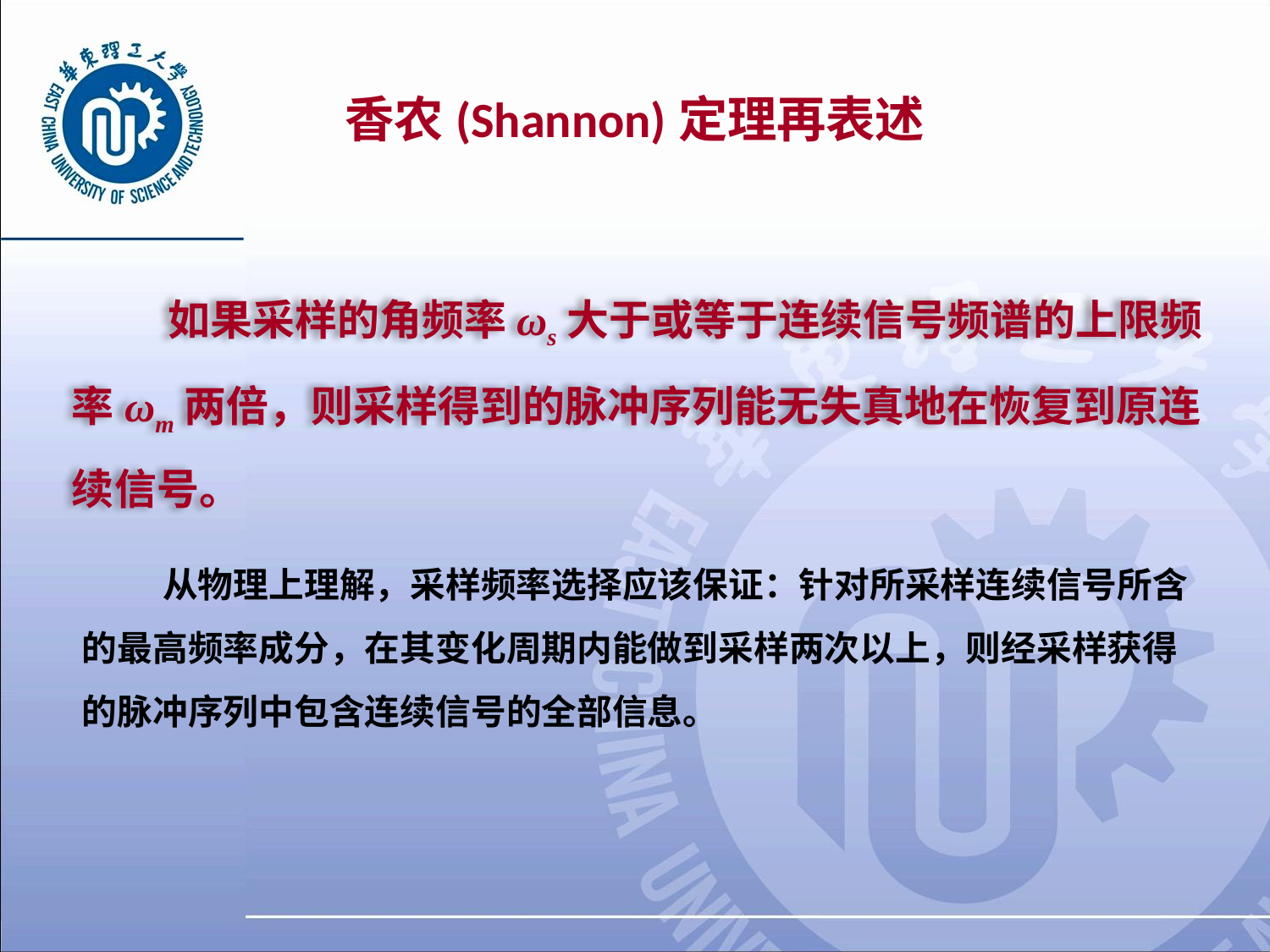

# 香农(Shannon)定理再表述
         如果采样的角频率ωs大于或等于连续信号频谱的上限频率ωm两倍，则采样得到的脉冲序列能无失真地在恢复到原连续信号。
         从物理上理解，采样频率选择应该保证：针对所采样连续信号所含的最高频率成分，在其变化周期内能做到采样两次以上，则经采样获得的脉冲序列中包含连续信号的全部信息。